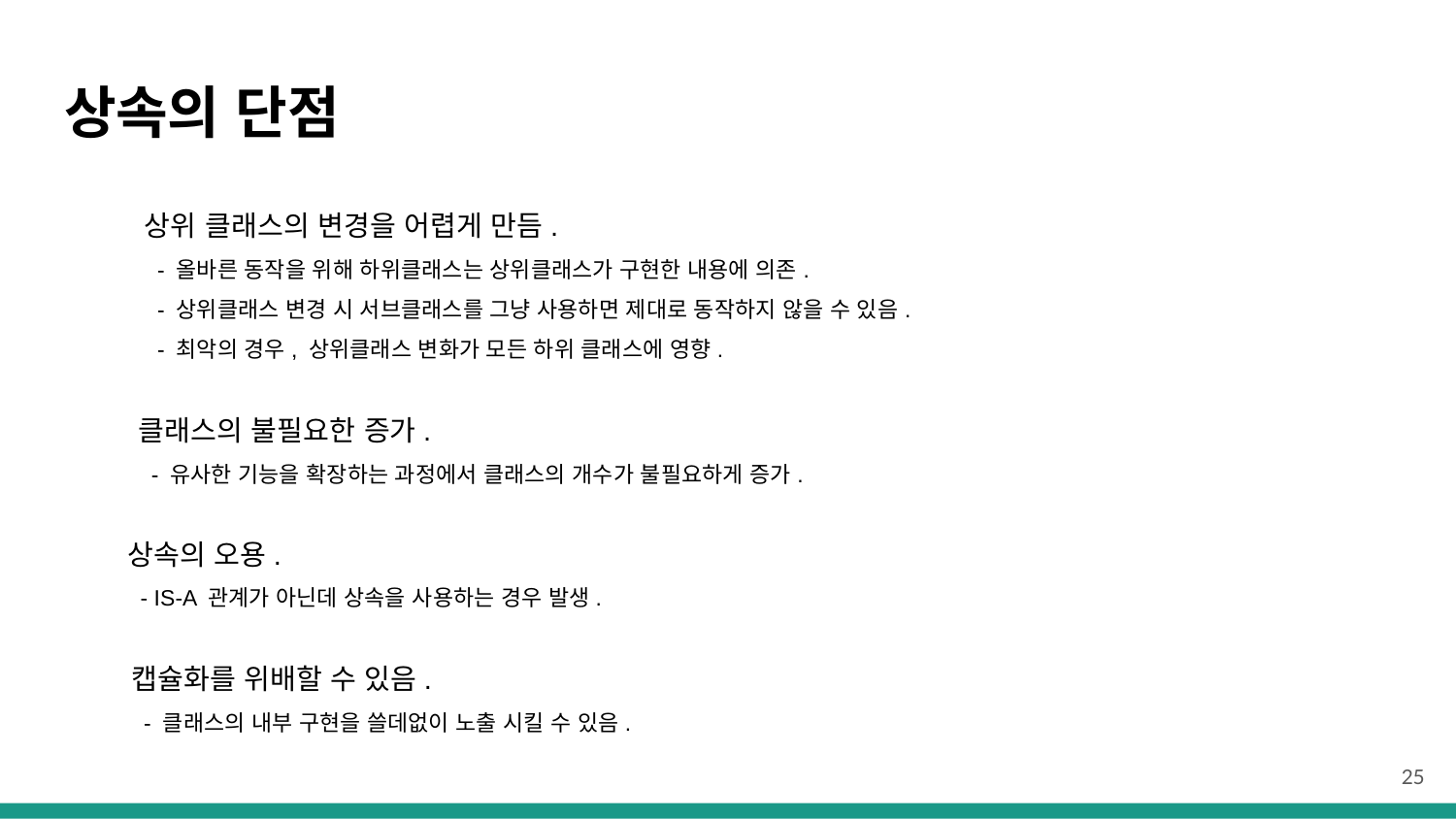

# 상속의 단점
상위 클래스의 변경을 어렵게 만듬.
  - 올바른 동작을 위해 하위클래스는 상위클래스가 구현한 내용에 의존.
  - 상위클래스 변경 시 서브클래스를 그냥 사용하면 제대로 동작하지 않을 수 있음.
  - 최악의 경우, 상위클래스 변화가 모든 하위 클래스에 영향.
클래스의 불필요한 증가.
  - 유사한 기능을 확장하는 과정에서 클래스의 개수가 불필요하게 증가.
상속의 오용.
  - IS-A 관계가 아닌데 상속을 사용하는 경우 발생.
캡슐화를 위배할 수 있음.
  - 클래스의 내부 구현을 쓸데없이 노출 시킬 수 있음.
25